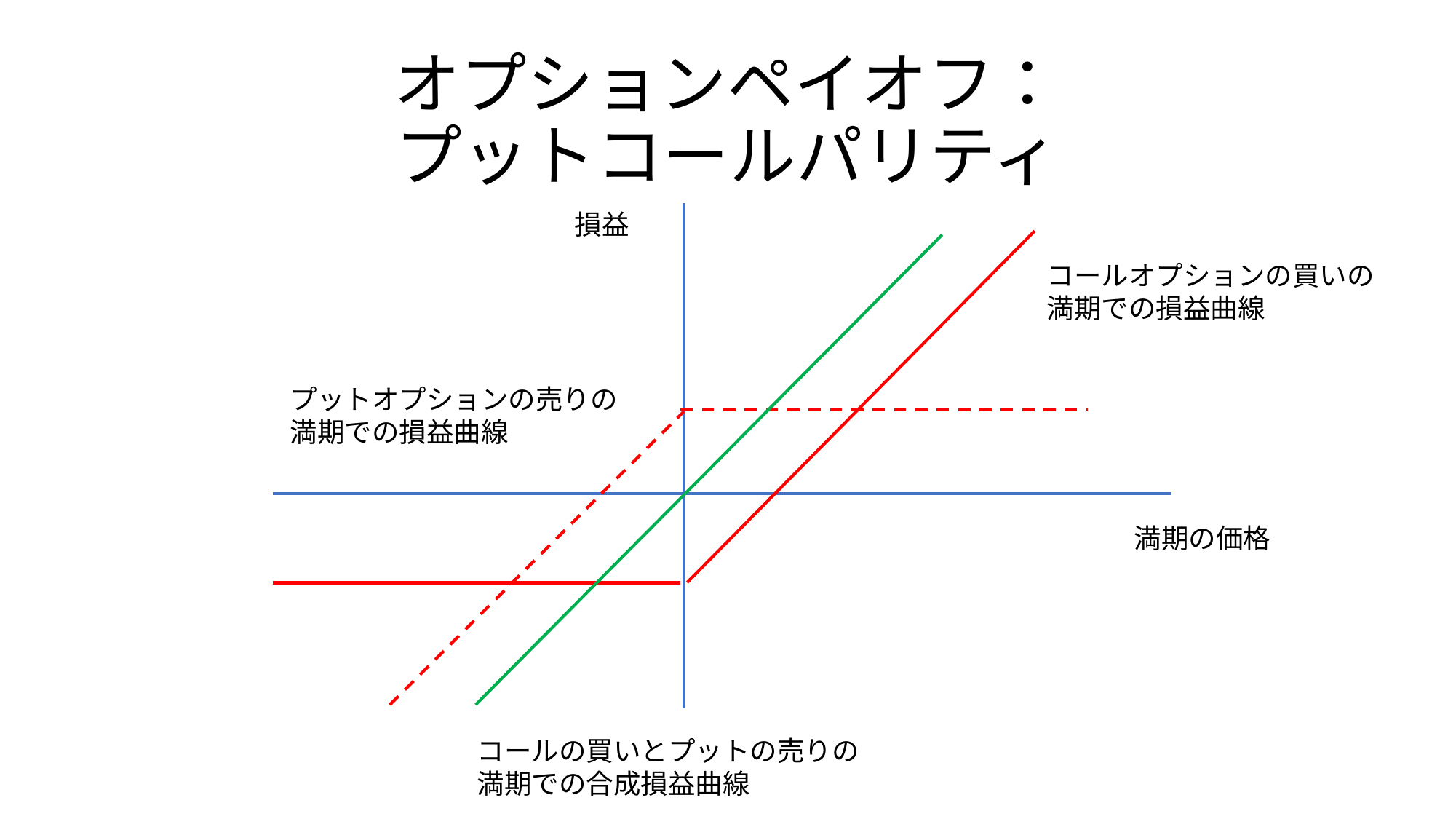

# オプションペイオフ： プットコールパリティ
損益
コールオプションの買いの
満期での損益曲線
プットオプションの売りの
満期での損益曲線
満期の価格
コールの買いとプットの売りの
満期での合成損益曲線